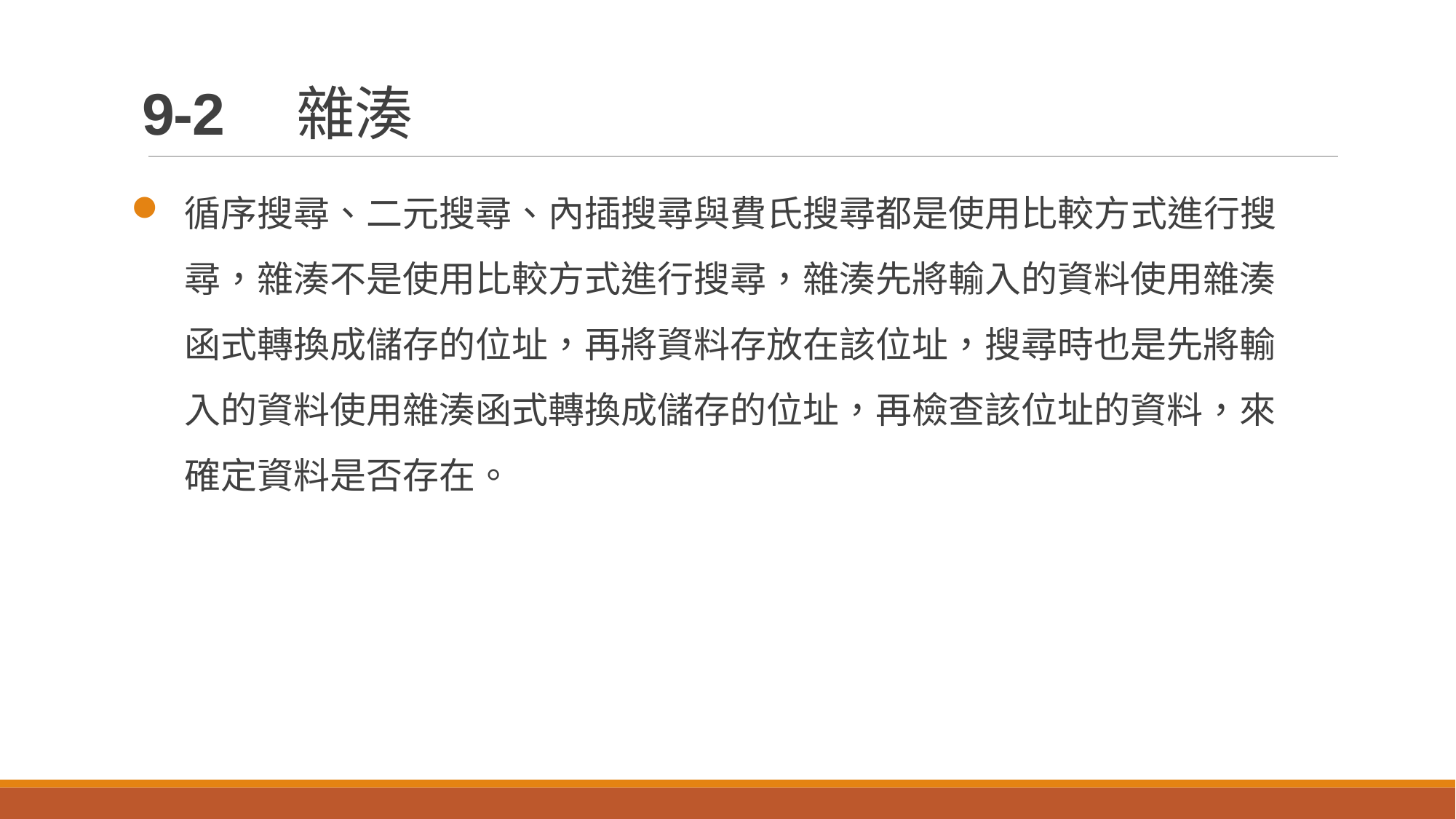

# 9-2　雜湊
循序搜尋、二元搜尋、內插搜尋與費氏搜尋都是使用比較方式進行搜尋，雜湊不是使用比較方式進行搜尋，雜湊先將輸入的資料使用雜湊函式轉換成儲存的位址，再將資料存放在該位址，搜尋時也是先將輸入的資料使用雜湊函式轉換成儲存的位址，再檢查該位址的資料，來確定資料是否存在。